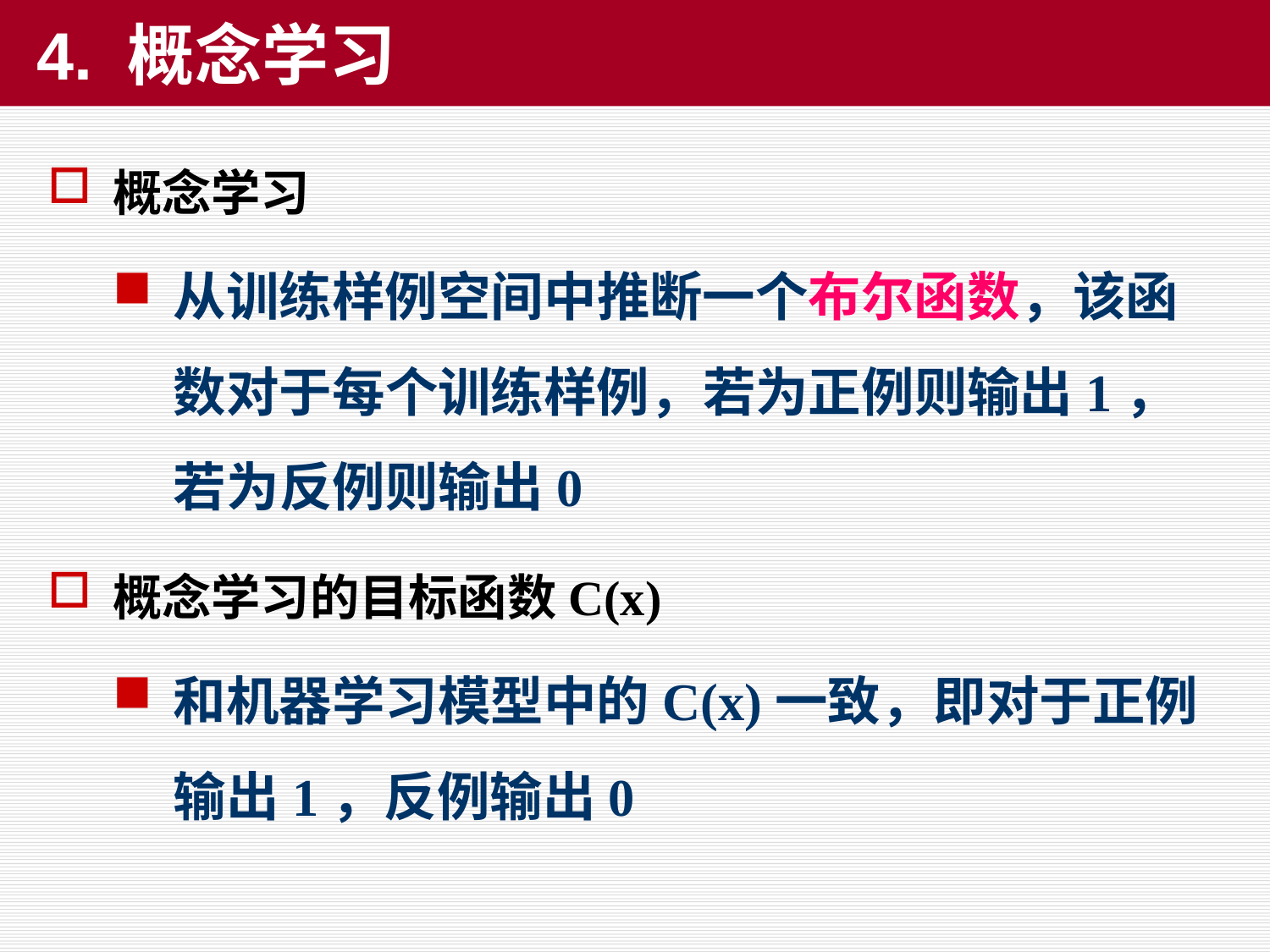

# 4. 概念学习
概念学习
从训练样例空间中推断一个布尔函数，该函数对于每个训练样例，若为正例则输出1，若为反例则输出0
概念学习的目标函数C(x)
和机器学习模型中的C(x)一致，即对于正例输出1，反例输出0